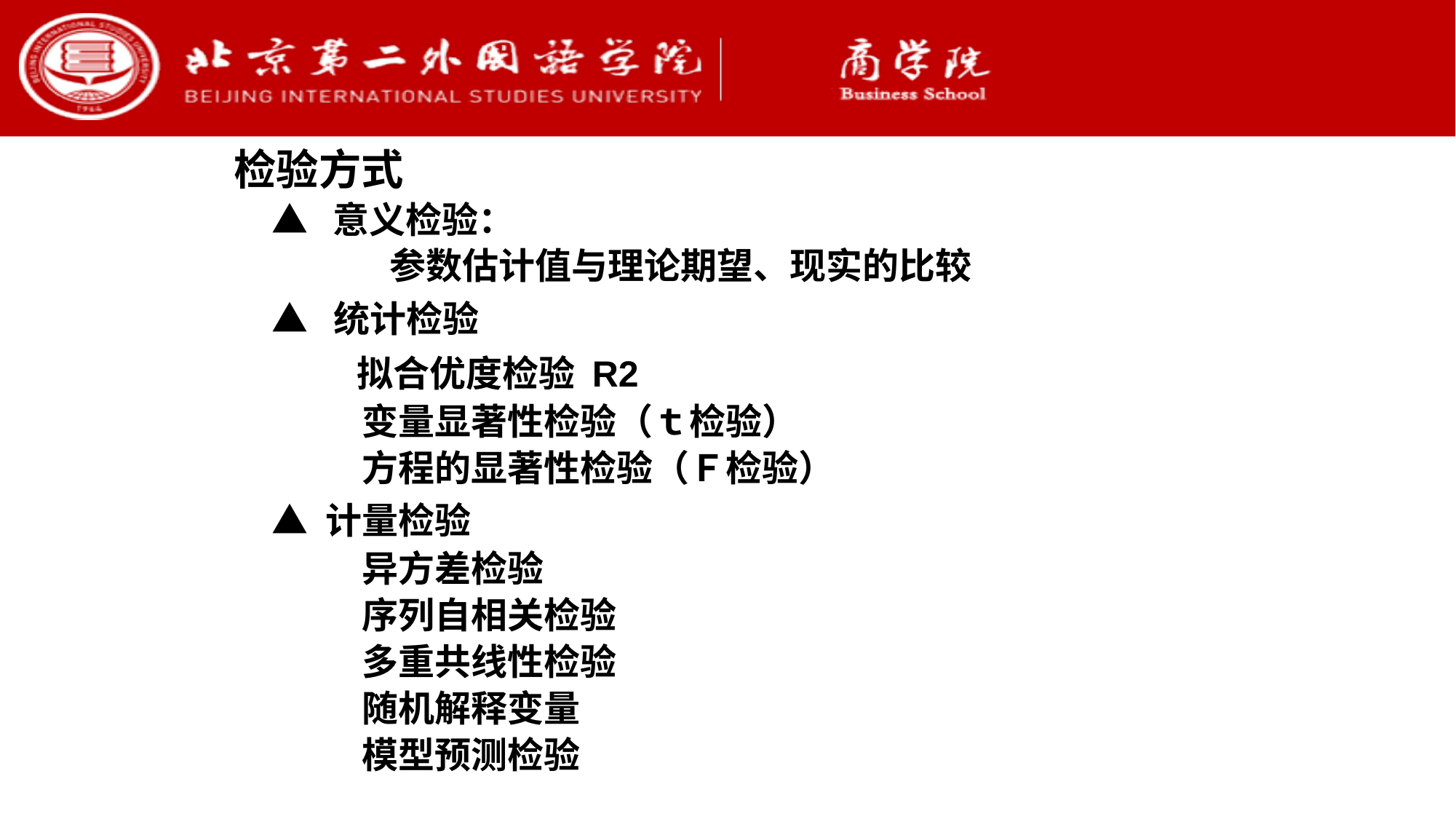

检验方式
       ▲  意义检验：
		  参数估计值与理论期望、现实的比较
      ▲  统计检验
              拟合优度检验 R2
                 变量显著性检验（ｔ检验）
                 方程的显著性检验（Ｆ检验）
      ▲ 计量检验
                 异方差检验
                 序列自相关检验
                 多重共线性检验
                 随机解释变量
                 模型预测检验